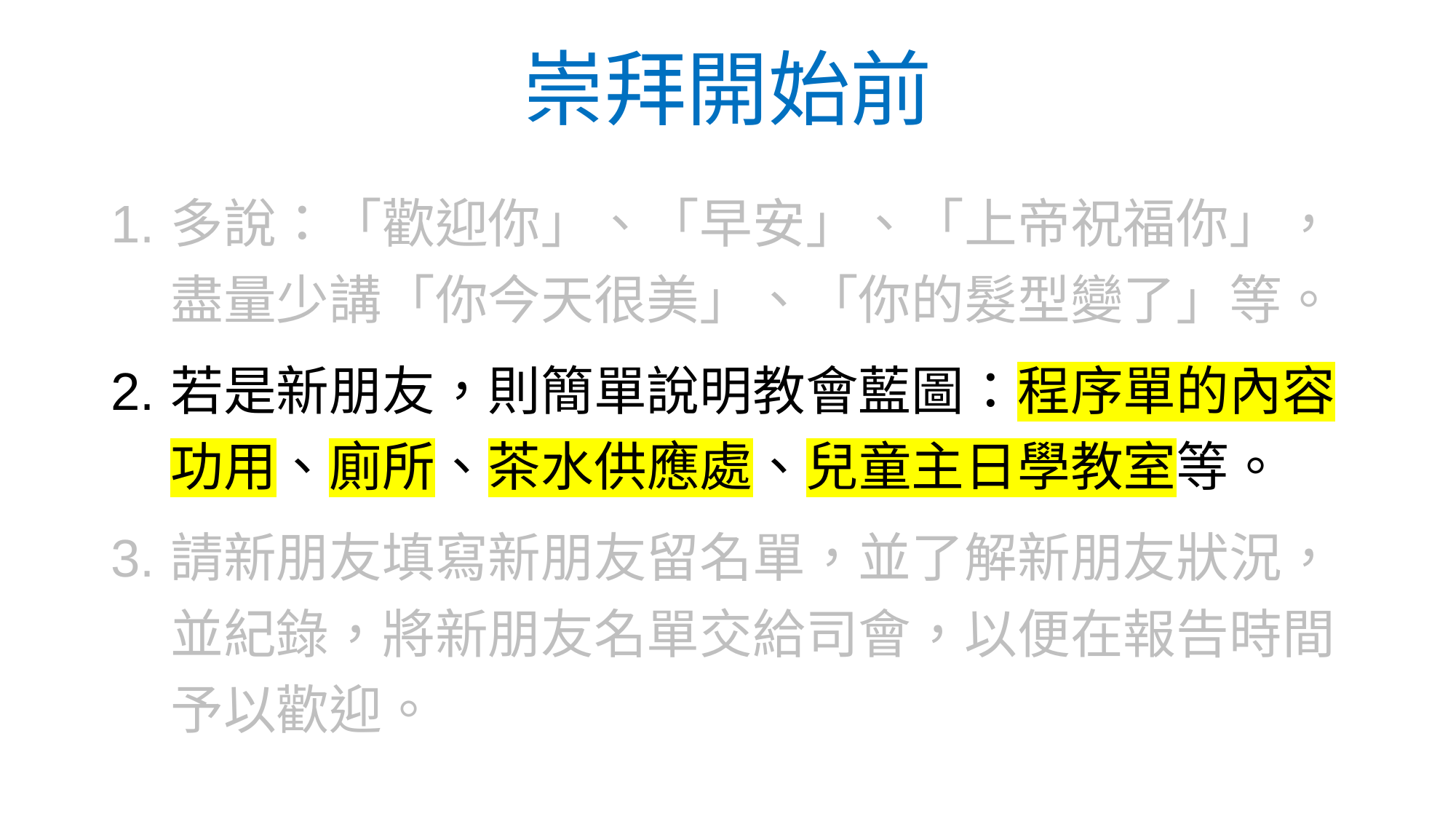

# 崇拜開始前
多說：「歡迎你」、「早安」、「上帝祝福你」，盡量少講「你今天很美」、「你的髮型變了」等。
若是新朋友，則簡單說明教會藍圖：程序單的內容功用、廁所、茶水供應處、兒童主日學教室等。
請新朋友填寫新朋友留名單，並了解新朋友狀況，並紀錄，將新朋友名單交給司會，以便在報告時間予以歡迎。